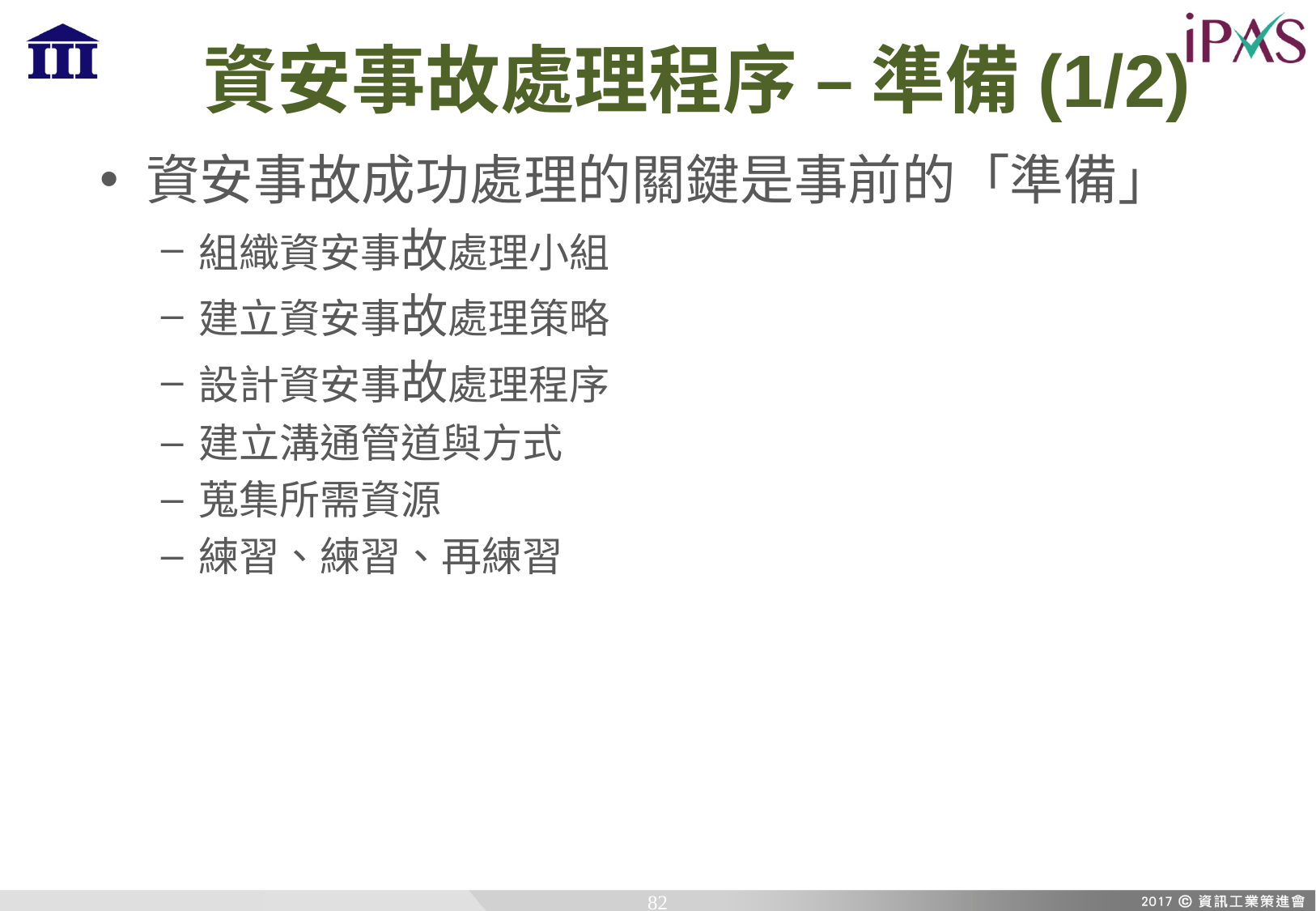

# 資安事故處理程序 – 準備(1/2)
資安事故成功處理的關鍵是事前的「準備」
組織資安事故處理小組
建立資安事故處理策略
設計資安事故處理程序
建立溝通管道與方式
蒐集所需資源
練習、練習、再練習
82